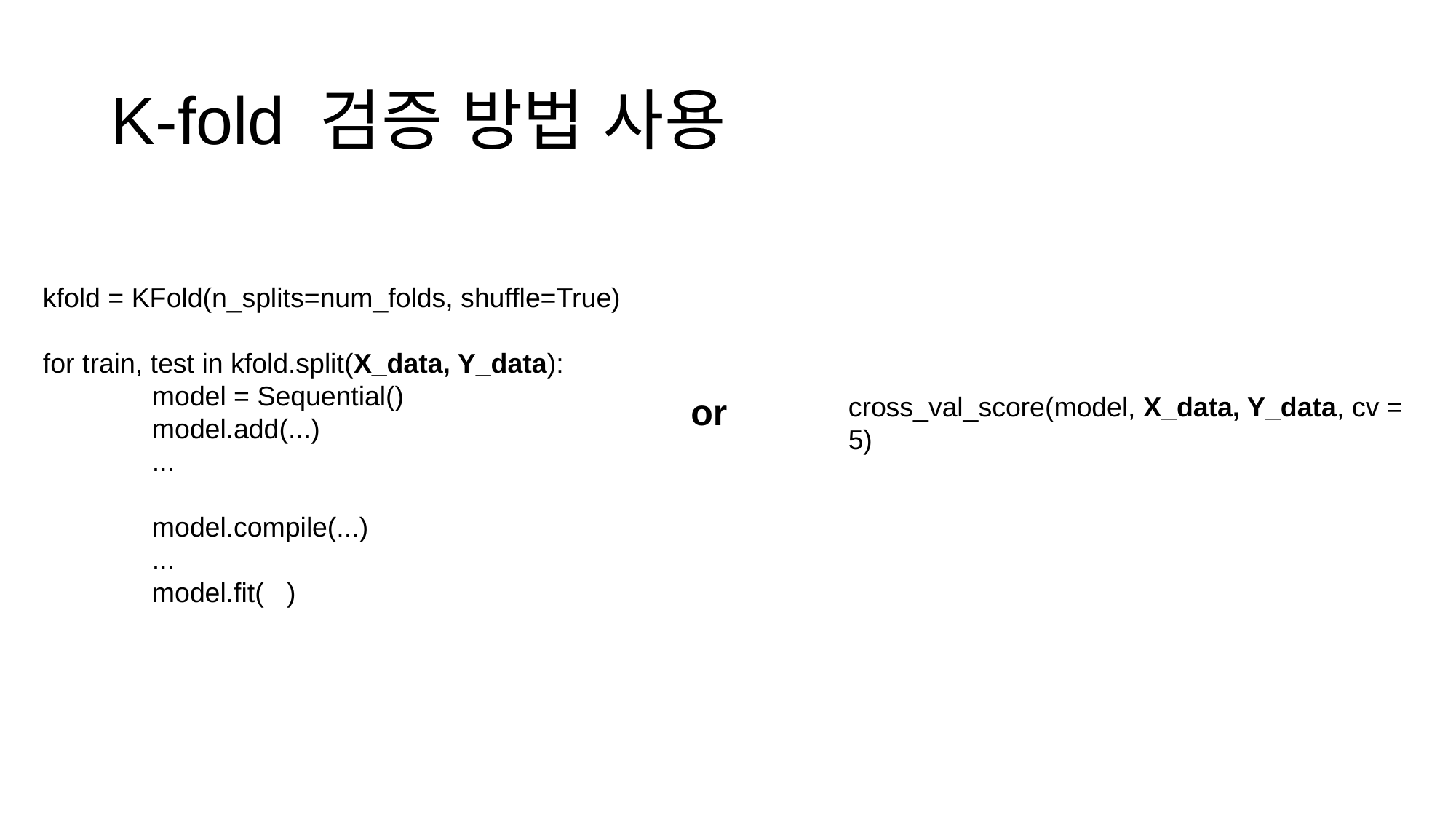

# K-fold 검증 방법 사용
kfold = KFold(n_splits=num_folds, shuffle=True)

for train, test in kfold.split(X_data, Y_data):
	model = Sequential()
	model.add(...)
	...

	model.compile(...)
	...
	model.fit(   )
or
cross_val_score(model, X_data, Y_data, cv = 5)